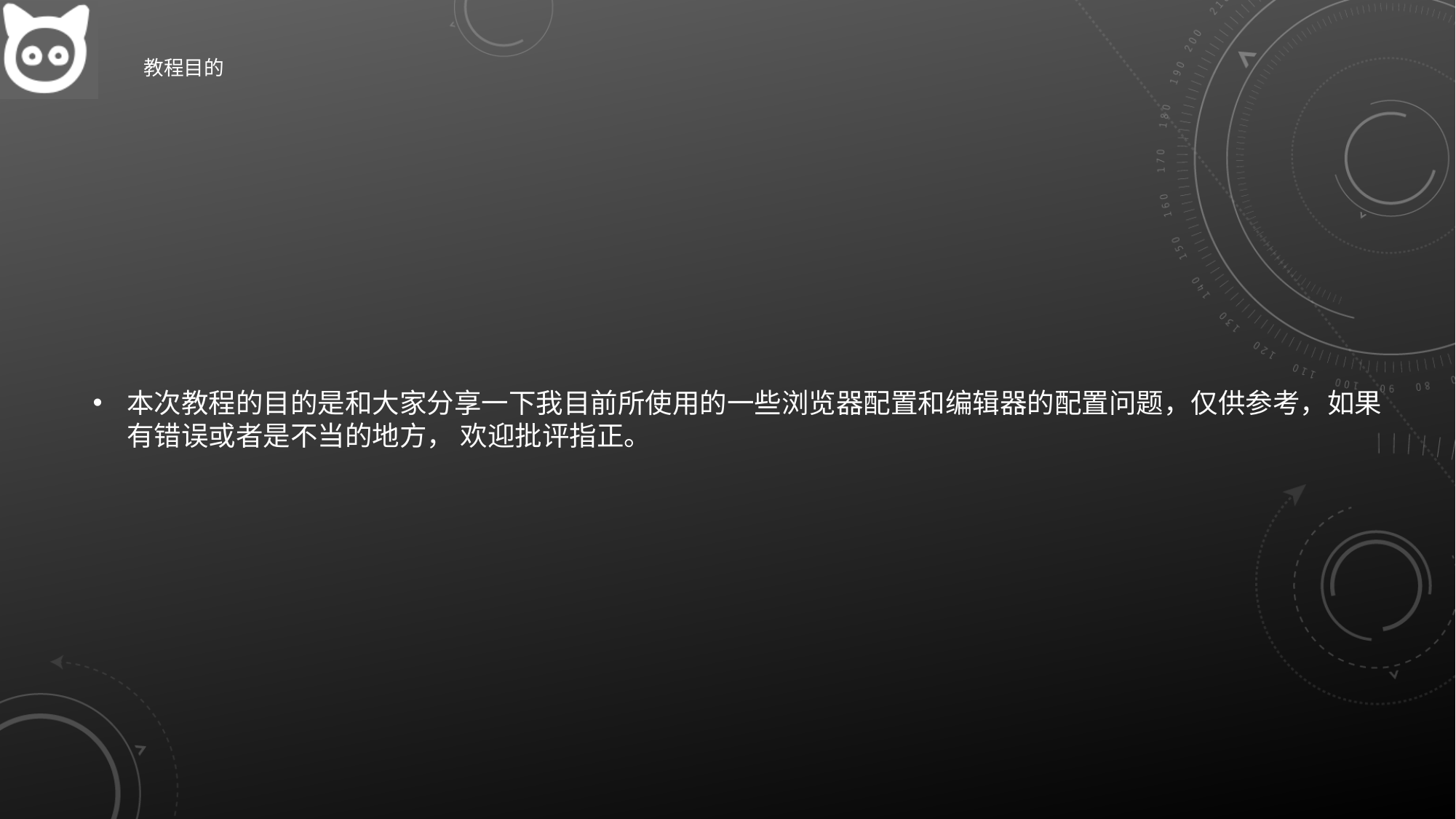

# 教程目的
本次教程的目的是和大家分享一下我目前所使用的一些浏览器配置和编辑器的配置问题，仅供参考，如果有错误或者是不当的地方， 欢迎批评指正。